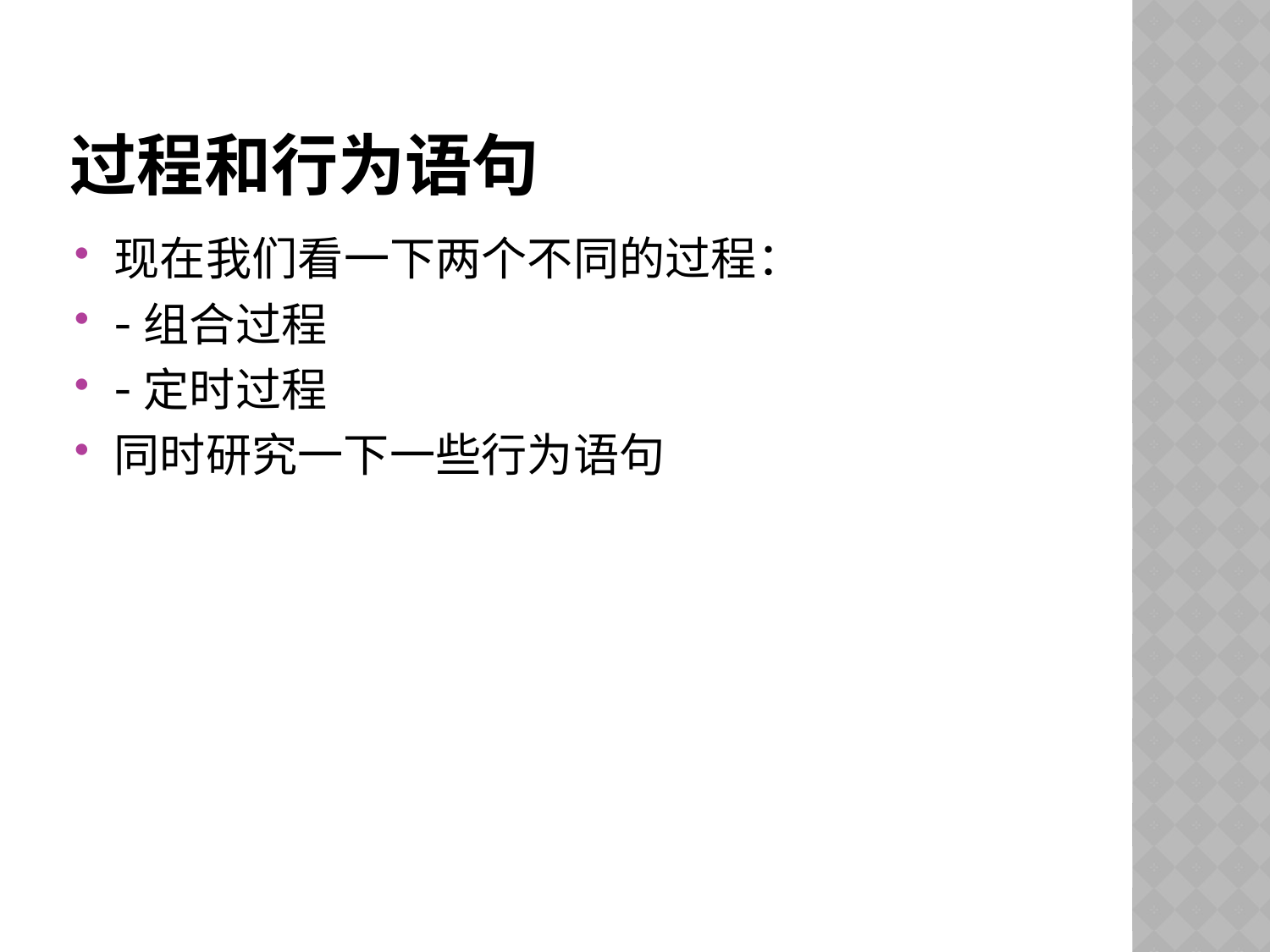

# 过程和行为语句
现在我们看一下两个不同的过程：
-组合过程
-定时过程
同时研究一下一些行为语句